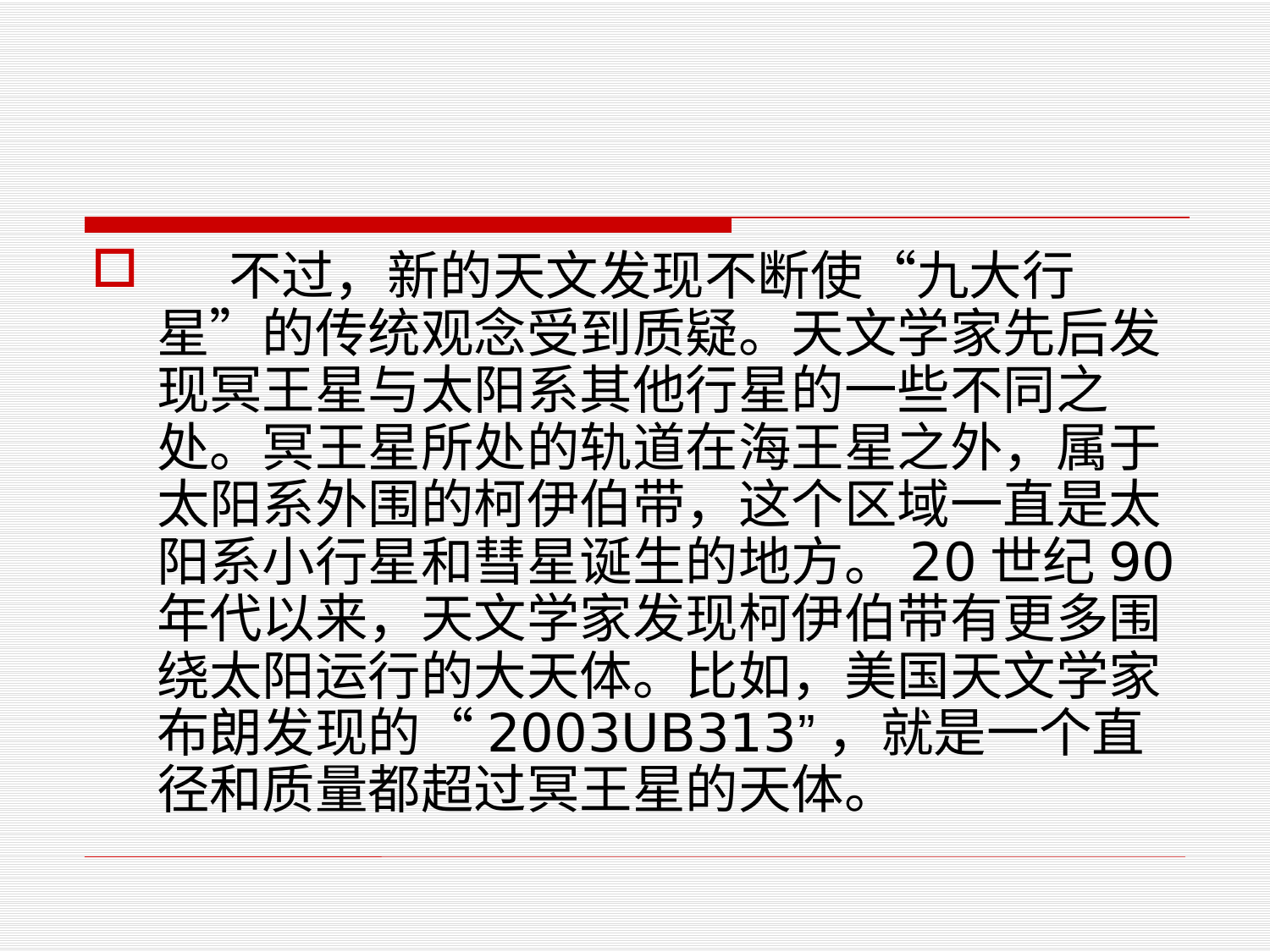

不过，新的天文发现不断使“九大行星”的传统观念受到质疑。天文学家先后发现冥王星与太阳系其他行星的一些不同之处。冥王星所处的轨道在海王星之外，属于太阳系外围的柯伊伯带，这个区域一直是太阳系小行星和彗星诞生的地方。20世纪90年代以来，天文学家发现柯伊伯带有更多围绕太阳运行的大天体。比如，美国天文学家布朗发现的“2003UB313”，就是一个直径和质量都超过冥王星的天体。